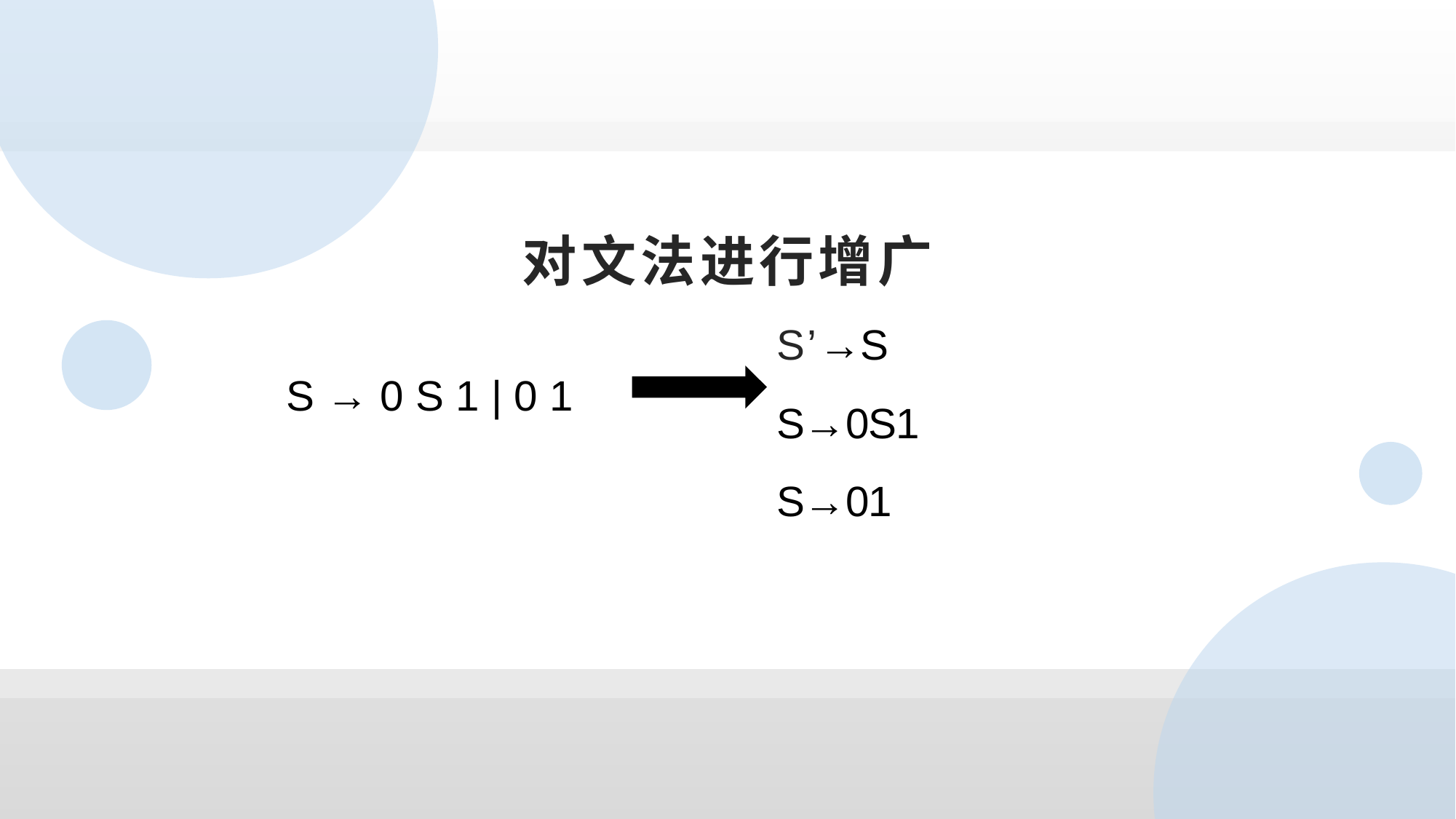

对文法进行增广

S’→S
S→0S1
S→01
S → 0 S 1 | 0 1